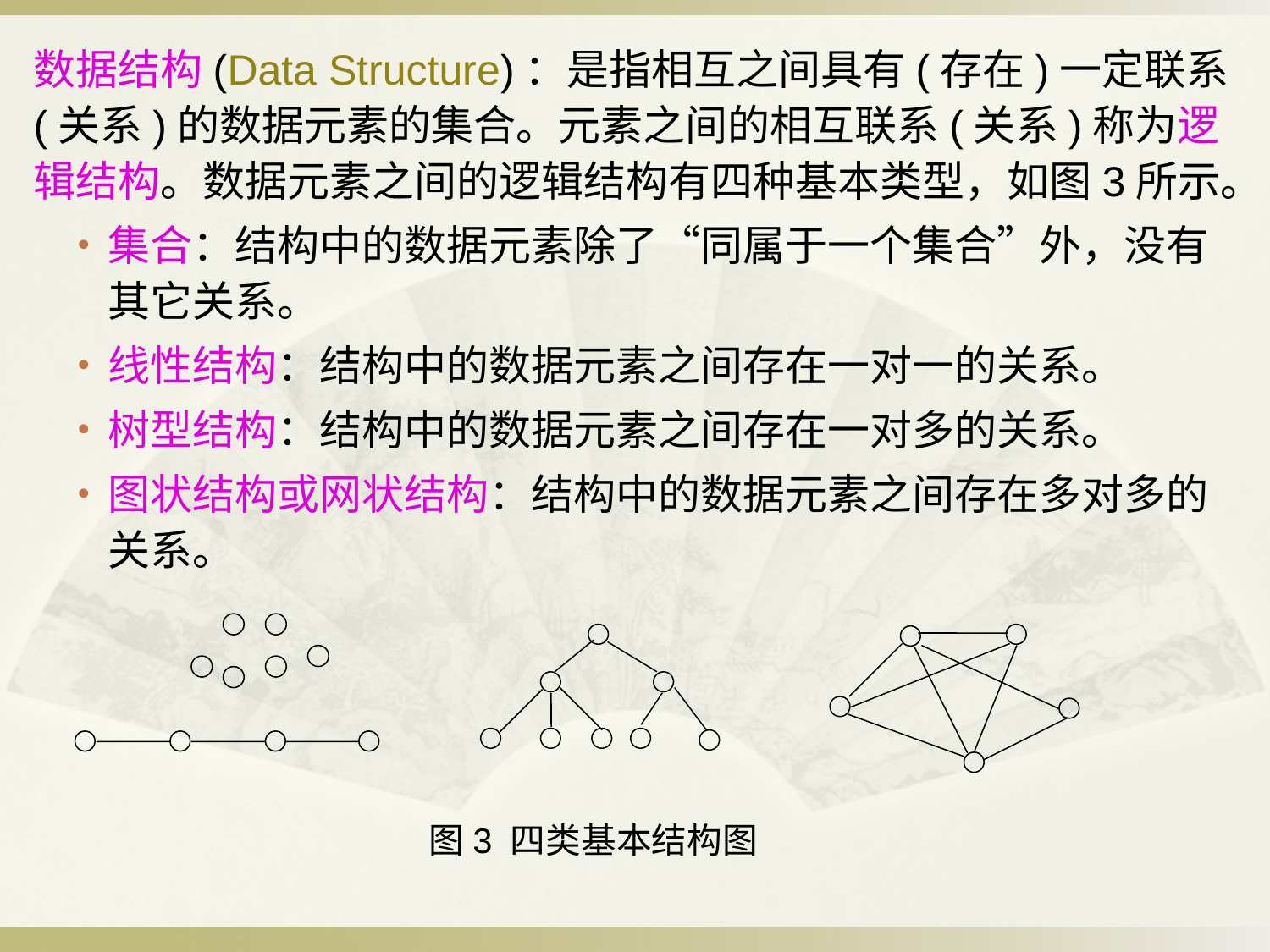

数据结构(Data Structure)：是指相互之间具有(存在)一定联系(关系)的数据元素的集合。元素之间的相互联系(关系)称为逻辑结构。数据元素之间的逻辑结构有四种基本类型，如图3所示。
集合：结构中的数据元素除了“同属于一个集合”外，没有其它关系。
线性结构：结构中的数据元素之间存在一对一的关系。
树型结构：结构中的数据元素之间存在一对多的关系。
图状结构或网状结构：结构中的数据元素之间存在多对多的关系。

图3 四类基本结构图